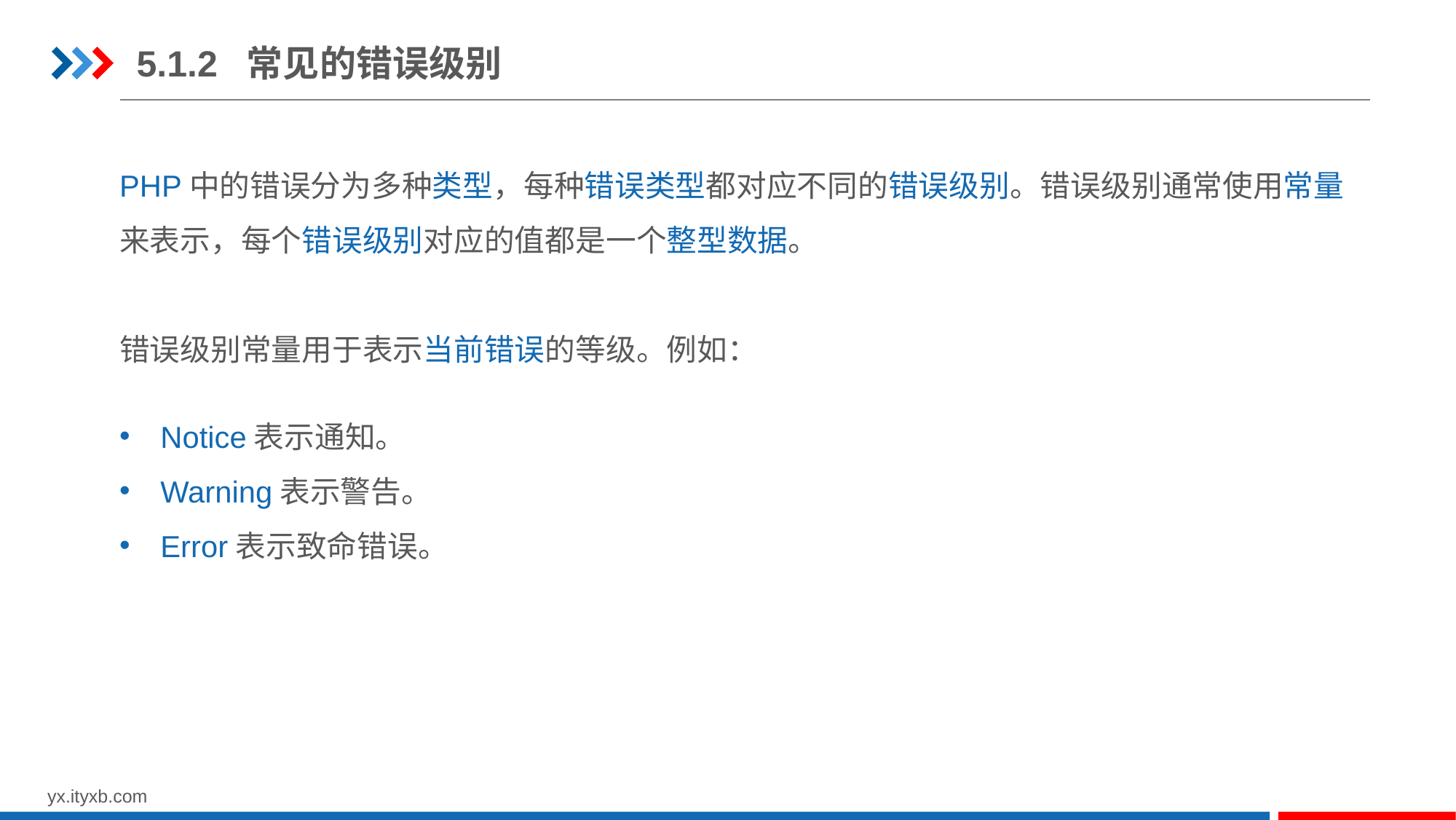

5.1.2  常见的错误级别
PHP中的错误分为多种类型，每种错误类型都对应不同的错误级别。错误级别通常使用常量来表示，每个错误级别对应的值都是一个整型数据。

错误级别常量用于表示当前错误的等级。例如：

Notice表示通知。
Warning表示警告。
Error表示致命错误。